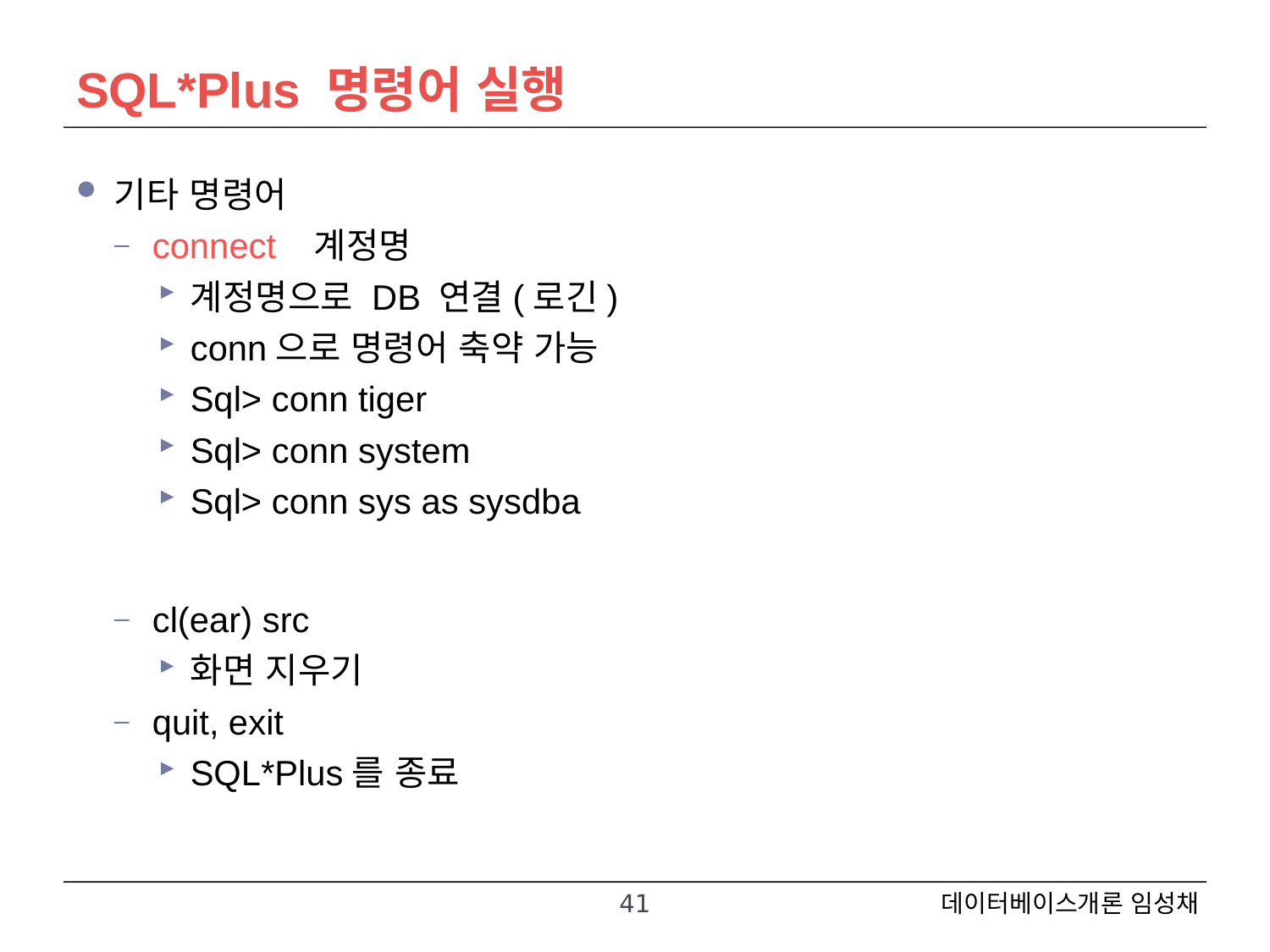

# SQL*Plus 명령어 실행
기타 명령어
connect   계정명
계정명으로 DB 연결(로긴)
conn으로 명령어 축약 가능
Sql> conn tiger
Sql> conn system
Sql> conn sys as sysdba

cl(ear) src
화면 지우기
quit, exit
SQL*Plus를 종료

41
데이터베이스개론 임성채